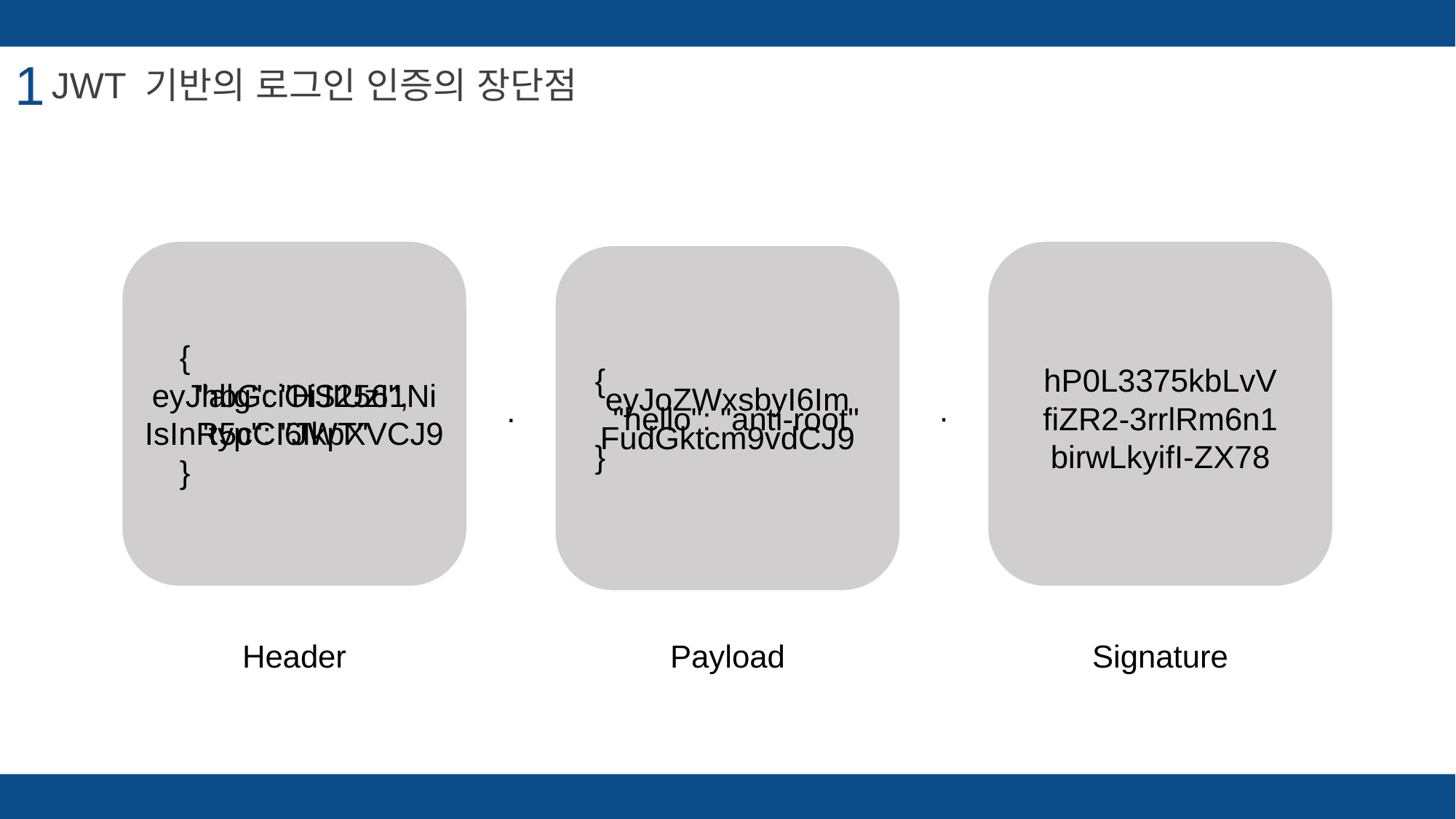

1
JWT 기반의 로그인 인증의 장단점

{
  "alg": "HS256",
  "typ": "JWT"
}
{
  "hello": "anti-root"
}
hP0L3375kbLvV
fiZR2-3rrlRm6n1
birwLkyifI-ZX78
eyJhbGciOiJIUzI1Ni
IsInR5cCI6IkpXVCJ9
eyJoZWxsbyI6Im
FudGktcm9vdCJ9
.
.
Header
Payload
Signature